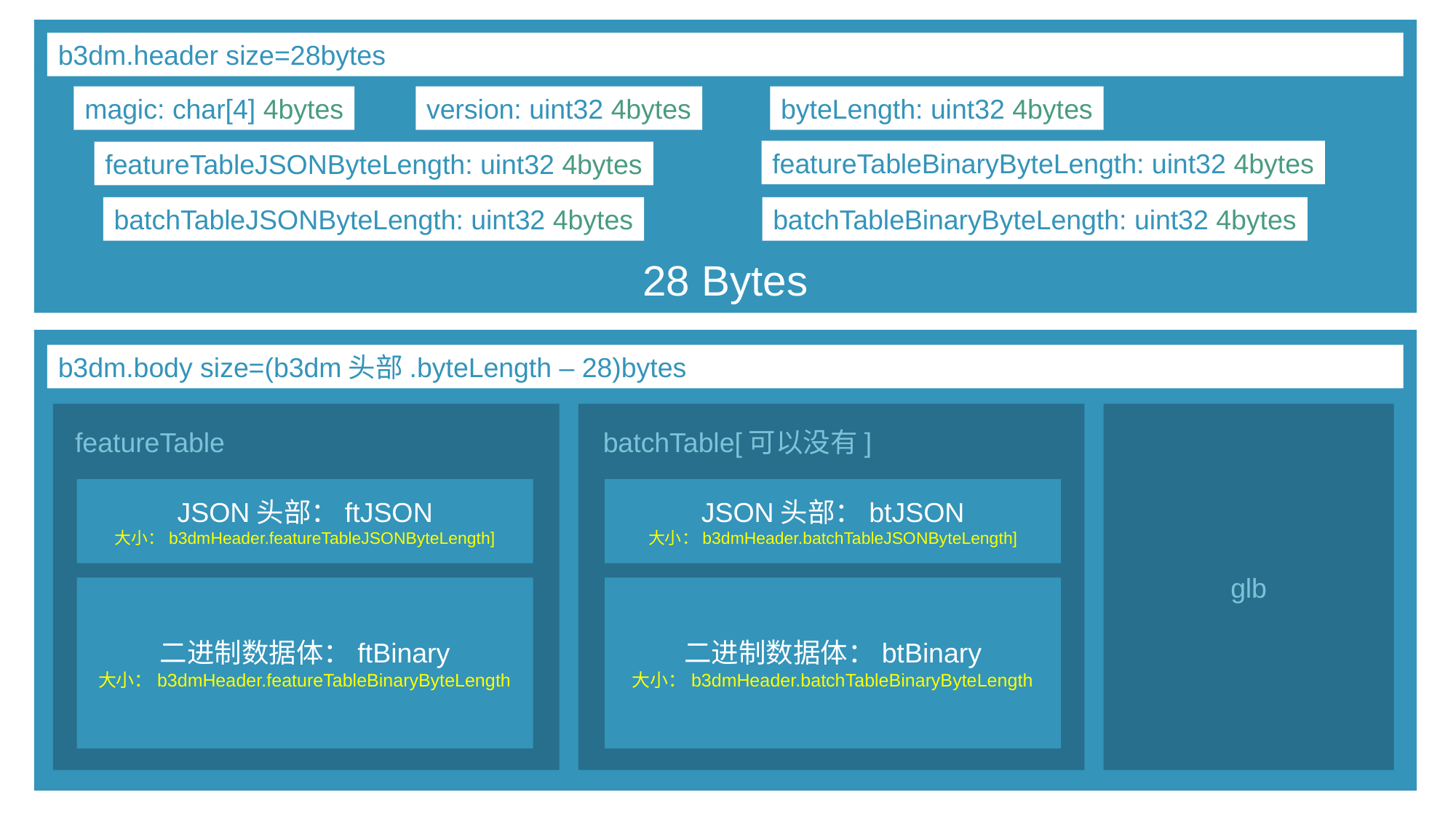

b3dm.header size=28bytes
28 Bytes
magic: char[4] 4bytes
version: uint32 4bytes
byteLength: uint32 4bytes
featureTableBinaryByteLength: uint32 4bytes
featureTableJSONByteLength: uint32 4bytes
batchTableJSONByteLength: uint32 4bytes
batchTableBinaryByteLength: uint32 4bytes

b3dm.body size=(b3dm头部.byteLength – 28)bytes

glb
featureTable
batchTable[可以没有]
JSON头部：ftJSON
大小：b3dmHeader.featureTableJSONByteLength]
JSON头部：btJSON
大小：b3dmHeader.batchTableJSONByteLength]
二进制数据体：ftBinary
大小：b3dmHeader.featureTableBinaryByteLength
二进制数据体：btBinary
大小：b3dmHeader.batchTableBinaryByteLength